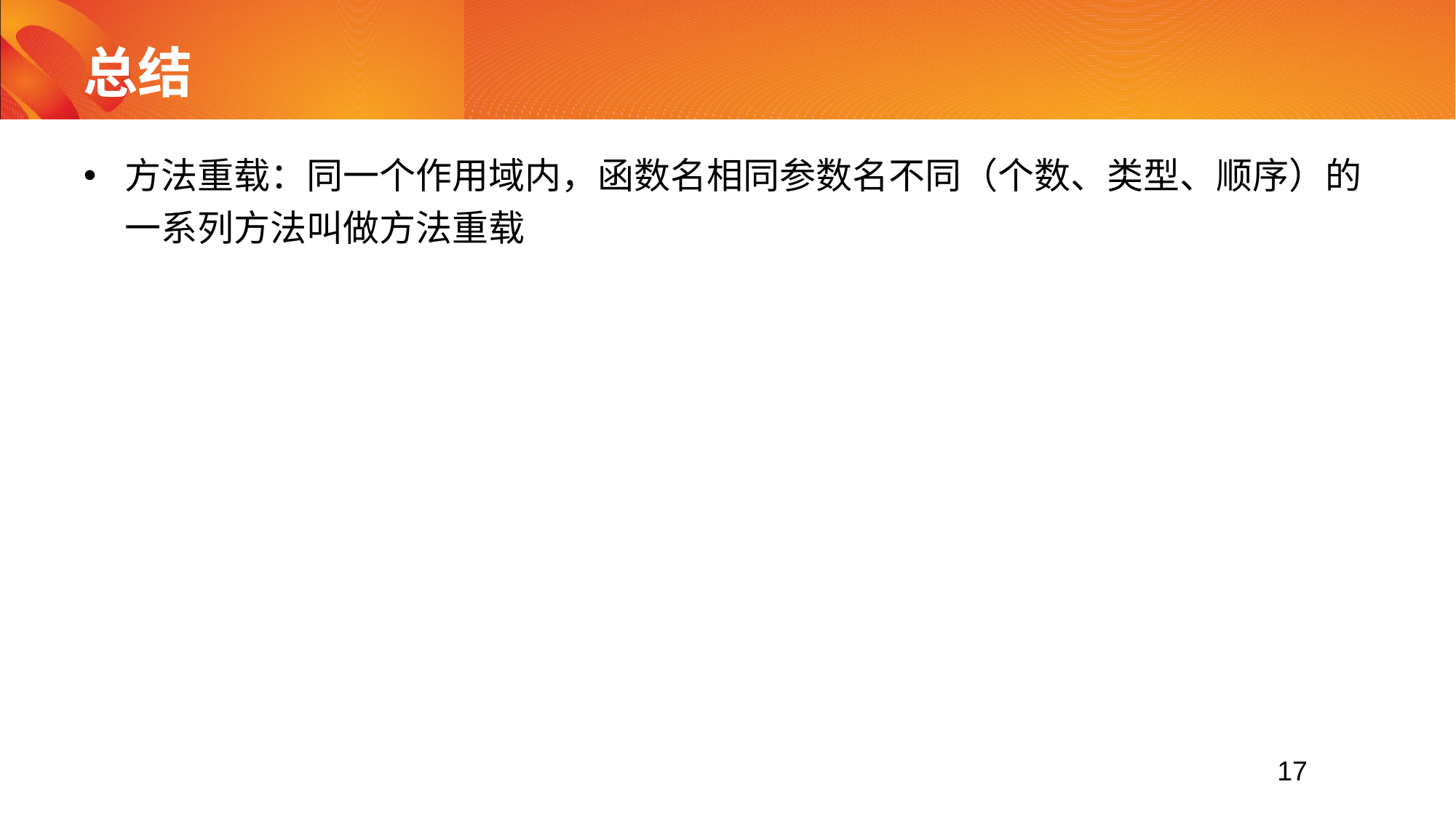

# 总结
方法重载：同一个作用域内，函数名相同参数名不同（个数、类型、顺序）的一系列方法叫做方法重载